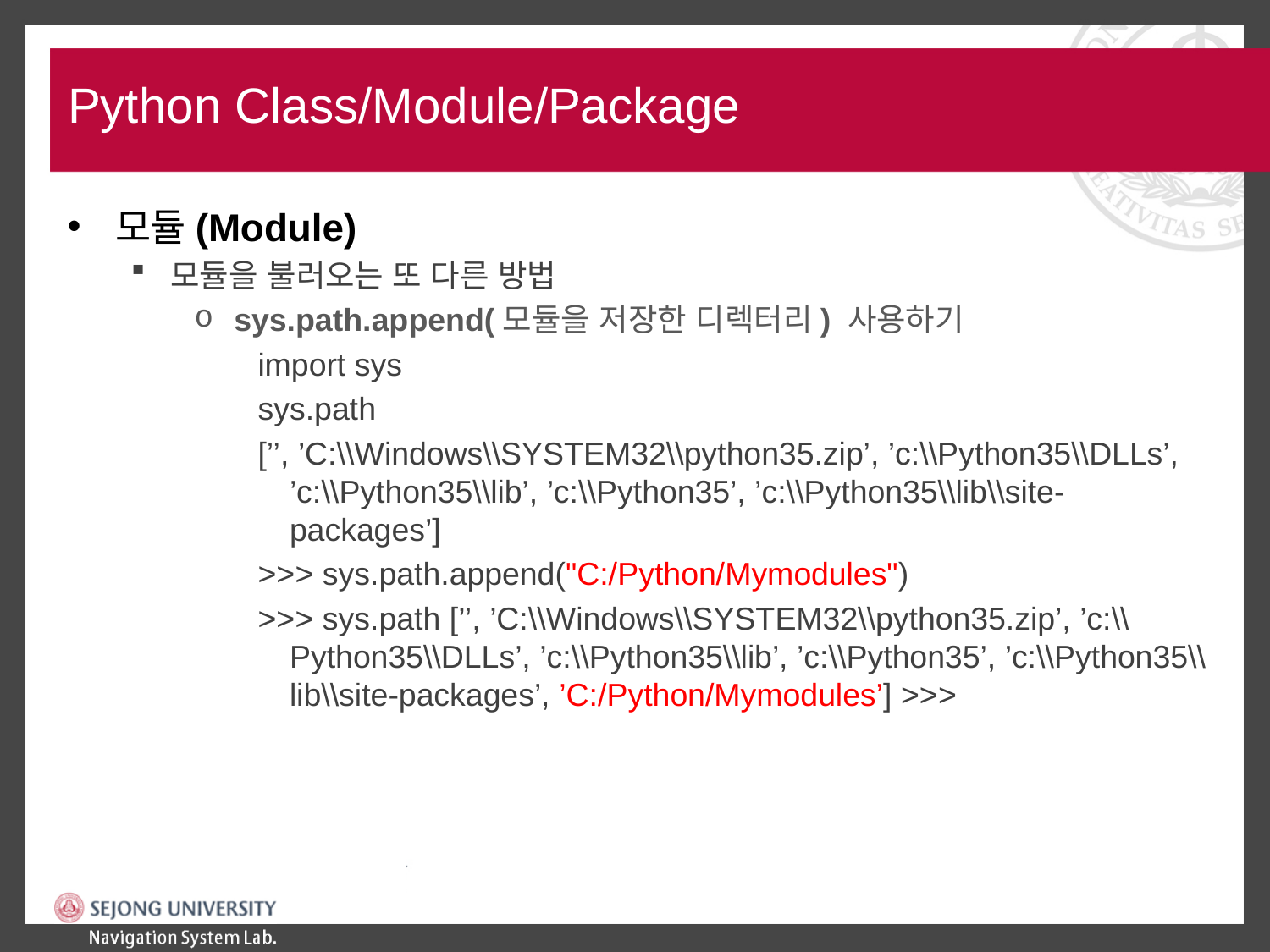

# Python Class/Module/Package
모듈(Module)
모듈을 불러오는 또 다른 방법
sys.path.append(모듈을 저장한 디렉터리) 사용하기
import sys
sys.path
[’’, ’C:\\Windows\\SYSTEM32\\python35.zip’, ’c:\\Python35\\DLLs’, ’c:\\Python35\\lib’, ’c:\\Python35’, ’c:\\Python35\\lib\\site-packages’]
>>> sys.path.append("C:/Python/Mymodules")
>>> sys.path [’’, ’C:\\Windows\\SYSTEM32\\python35.zip’, ’c:\\Python35\\DLLs’, ’c:\\Python35\\lib’, ’c:\\Python35’, ’c:\\Python35\\lib\\site-packages’, ’C:/Python/Mymodules’] >>>